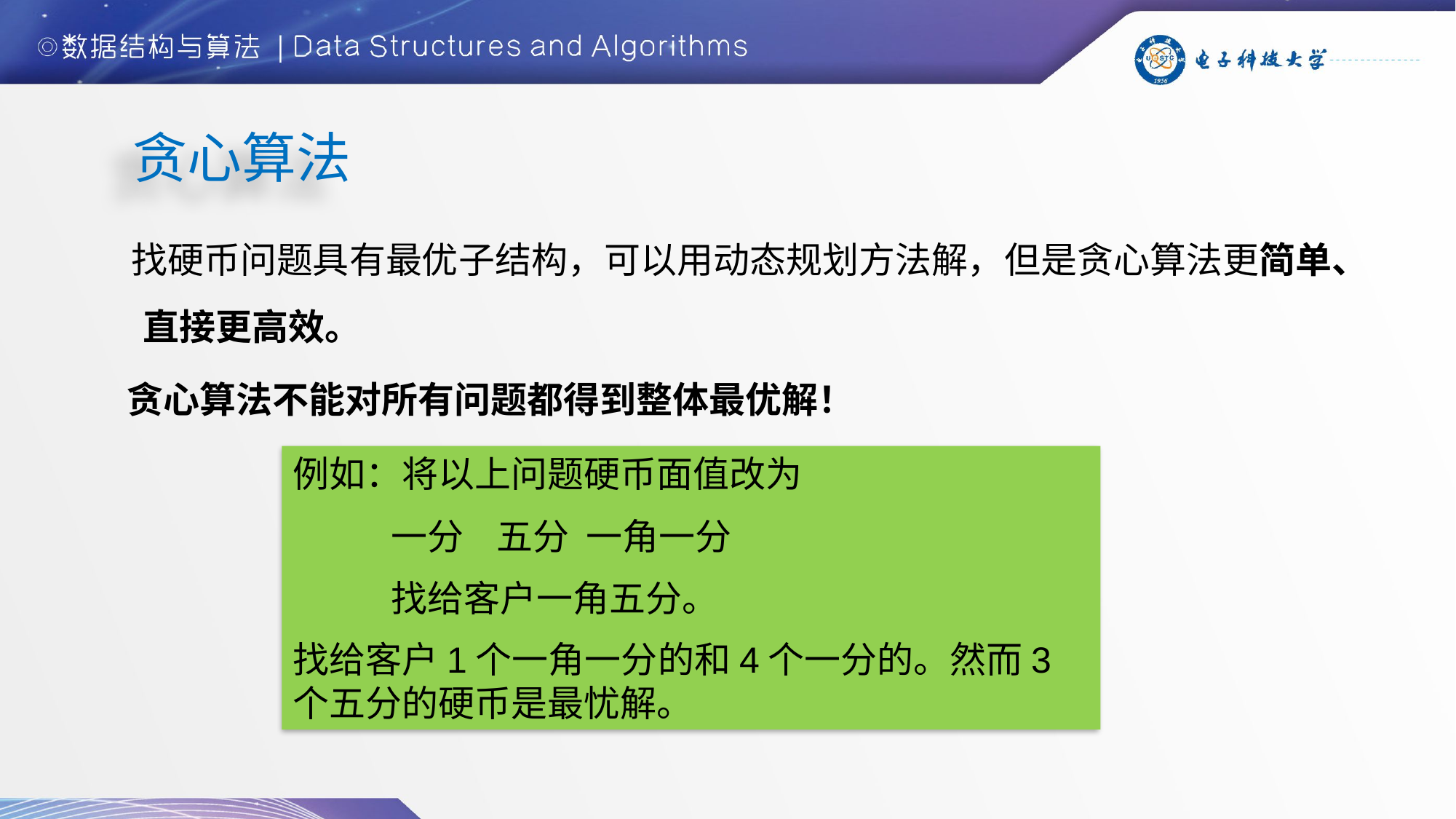

# 贪心算法
  找硬币问题具有最优子结构，可以用动态规划方法解，但是贪心算法更简单、直接更高效。
  贪心算法不能对所有问题都得到整体最优解！

例如：将以上问题硬币面值改为
           一分    五分  一角一分
           找给客户一角五分。
找给客户1个一角一分的和4个一分的。然而3个五分的硬币是最忧解。